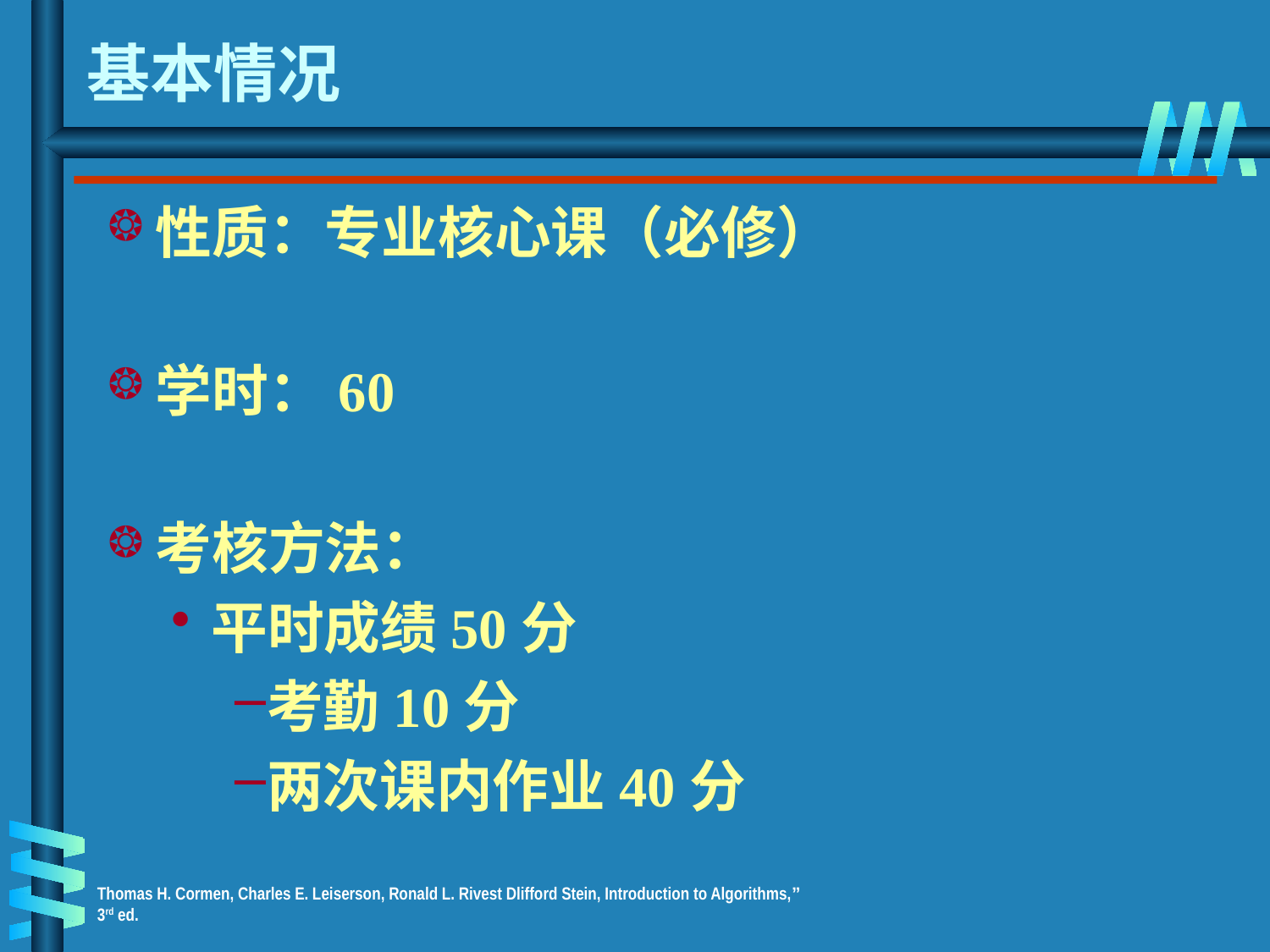

# 基本情况
性质：专业核心课（必修）

学时：60

考核方法：
平时成绩50分
考勤10分
两次课内作业40分